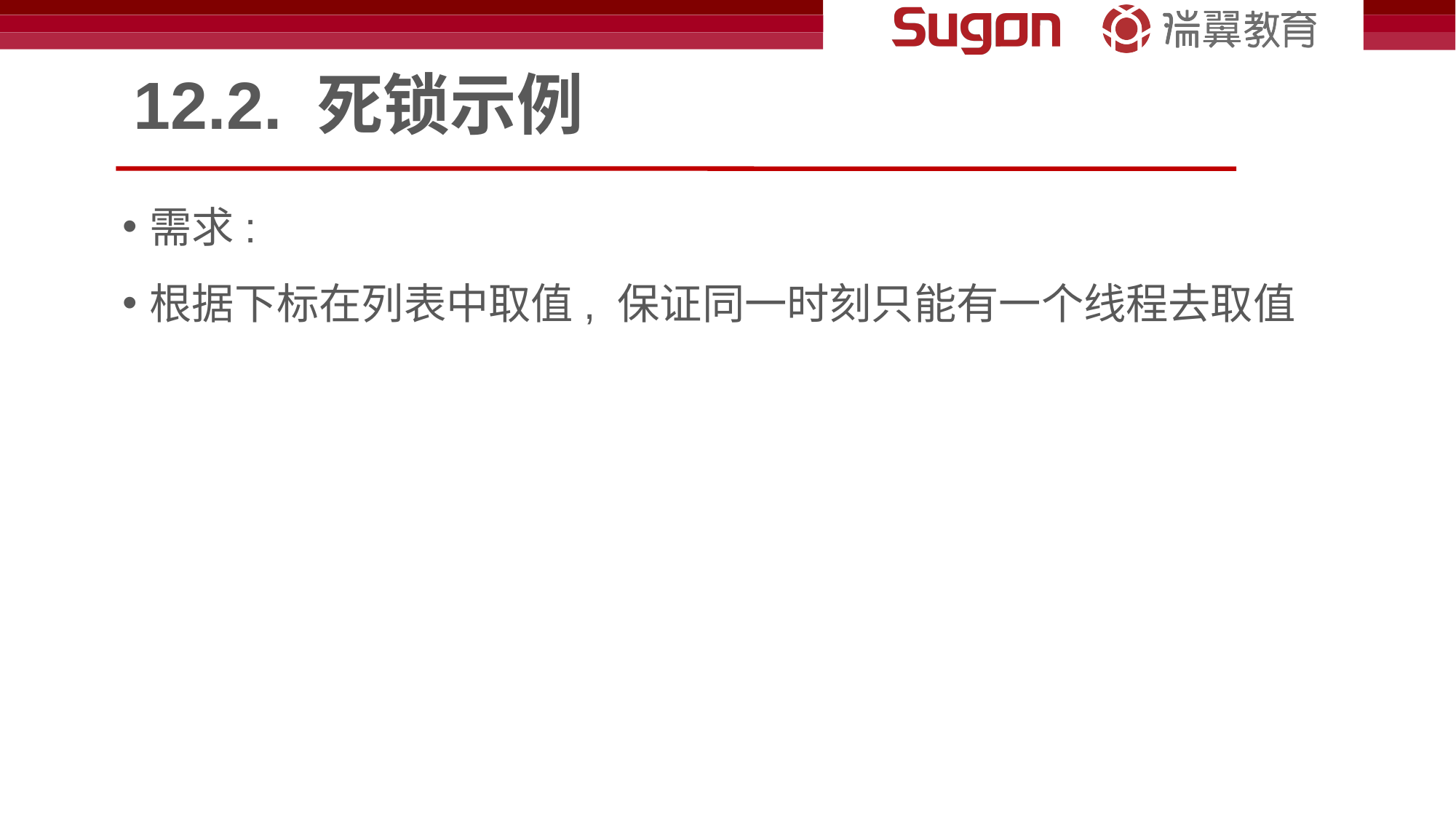

# 12.2. 死锁示例
需求:
根据下标在列表中取值, 保证同一时刻只能有一个线程去取值